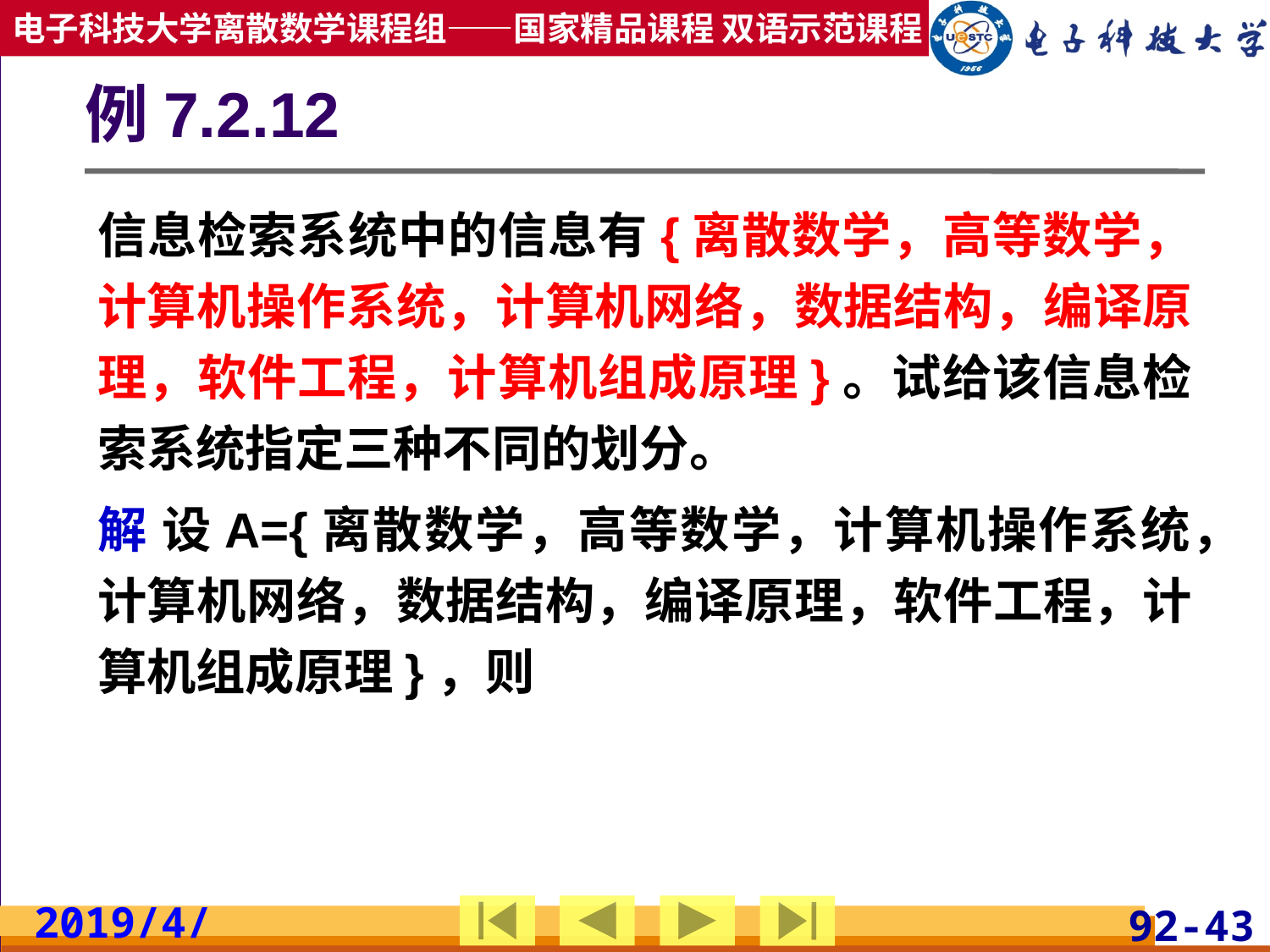

# 例7.2.12
信息检索系统中的信息有{离散数学，高等数学，计算机操作系统，计算机网络，数据结构，编译原理，软件工程，计算机组成原理}。试给该信息检索系统指定三种不同的划分。
解 设A={离散数学，高等数学，计算机操作系统，计算机网络，数据结构，编译原理，软件工程，计算机组成原理}，则

2019/4/17